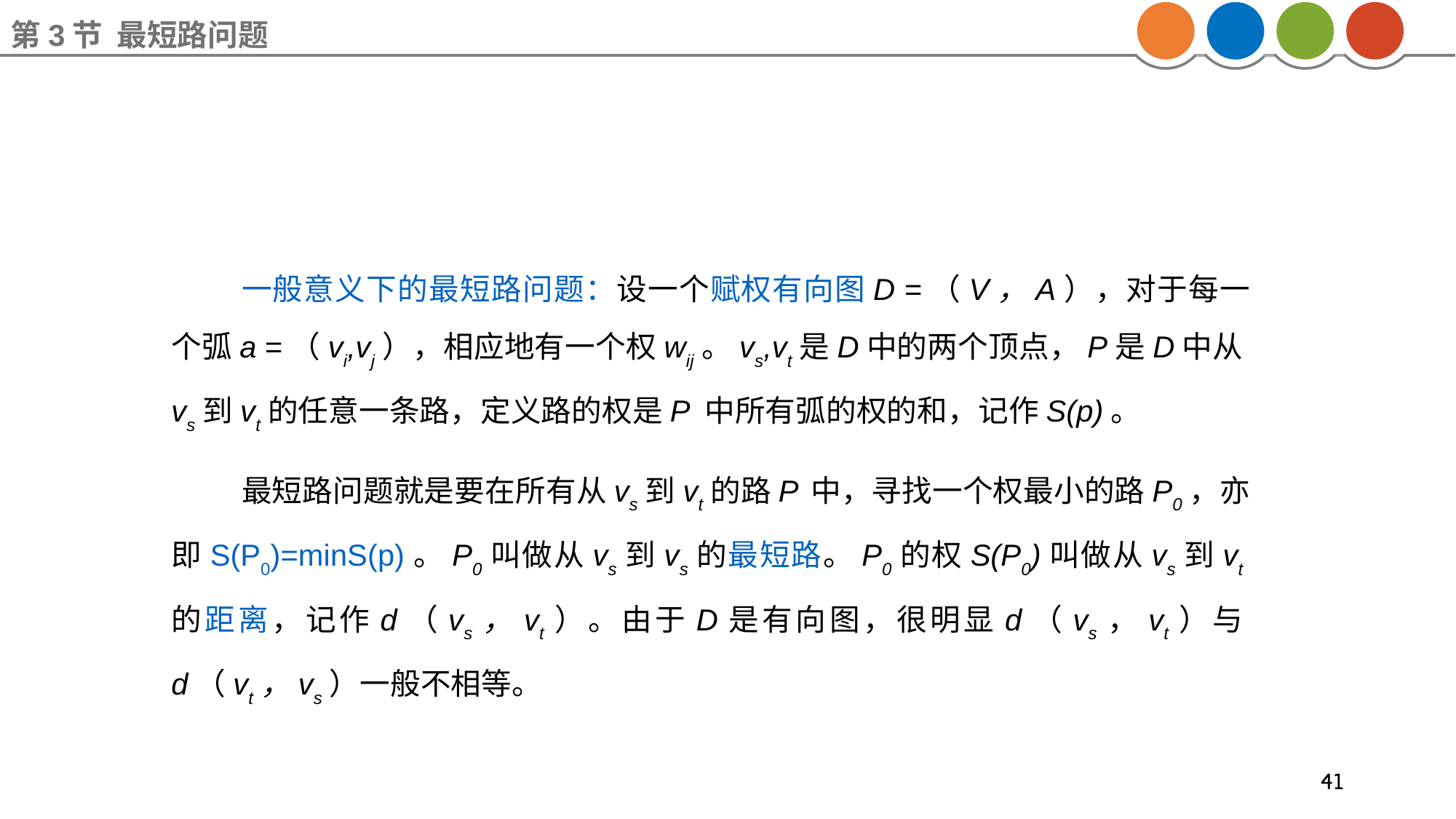

第3节  最短路问题
一般意义下的最短路问题：设一个赋权有向图D =（V，A），对于每一个弧a =（vi,vj），相应地有一个权wij。vs,vt是D中的两个顶点，P是D中从vs到vt的任意一条路，定义路的权是P 中所有弧的权的和，记作S(p)。
最短路问题就是要在所有从vs到vt的路P 中，寻找一个权最小的路P0，亦即S(P0)=minS(p)。P0叫做从vs到vs的最短路。P0的权S(P0)叫做从vs到vt的距离，记作d（vs，vt）。由于D是有向图，很明显d（vs，vt）与d（vt，vs）一般不相等。
41